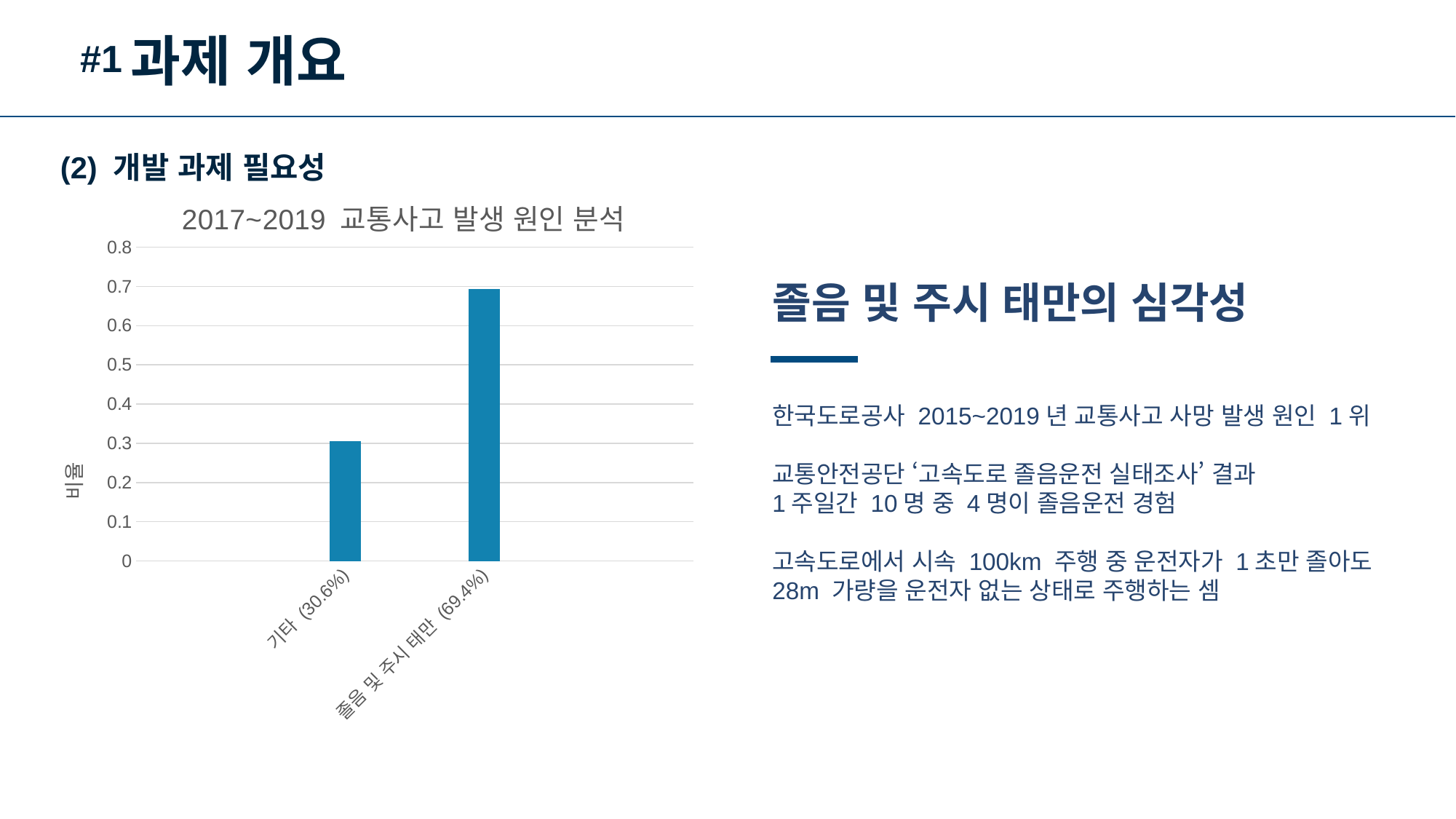

과제 개요
#1
(2) 개발 과제 필요성

### Chart: 2017~2019 교통사고 발생 원인 분석

| Category | dfgdfg | dfgdfgd | dfgdfg2 |
|---|---|---|---|
|  | None | None | None |
| 기타 (30.6%) | None | 0.306 | None |
| 졸음 및 주시 태만 (69.4%) | None | 0.694 | None |
졸음 및 주시 태만의 심각성
한국도로공사 2015~2019년 교통사고 사망 발생 원인 1위

교통안전공단 ‘고속도로 졸음운전 실태조사’ 결과
1주일간 10명 중 4명이 졸음운전 경험

고속도로에서 시속 100km 주행 중 운전자가 1초만 졸아도
28m 가량을 운전자 없는 상태로 주행하는 셈